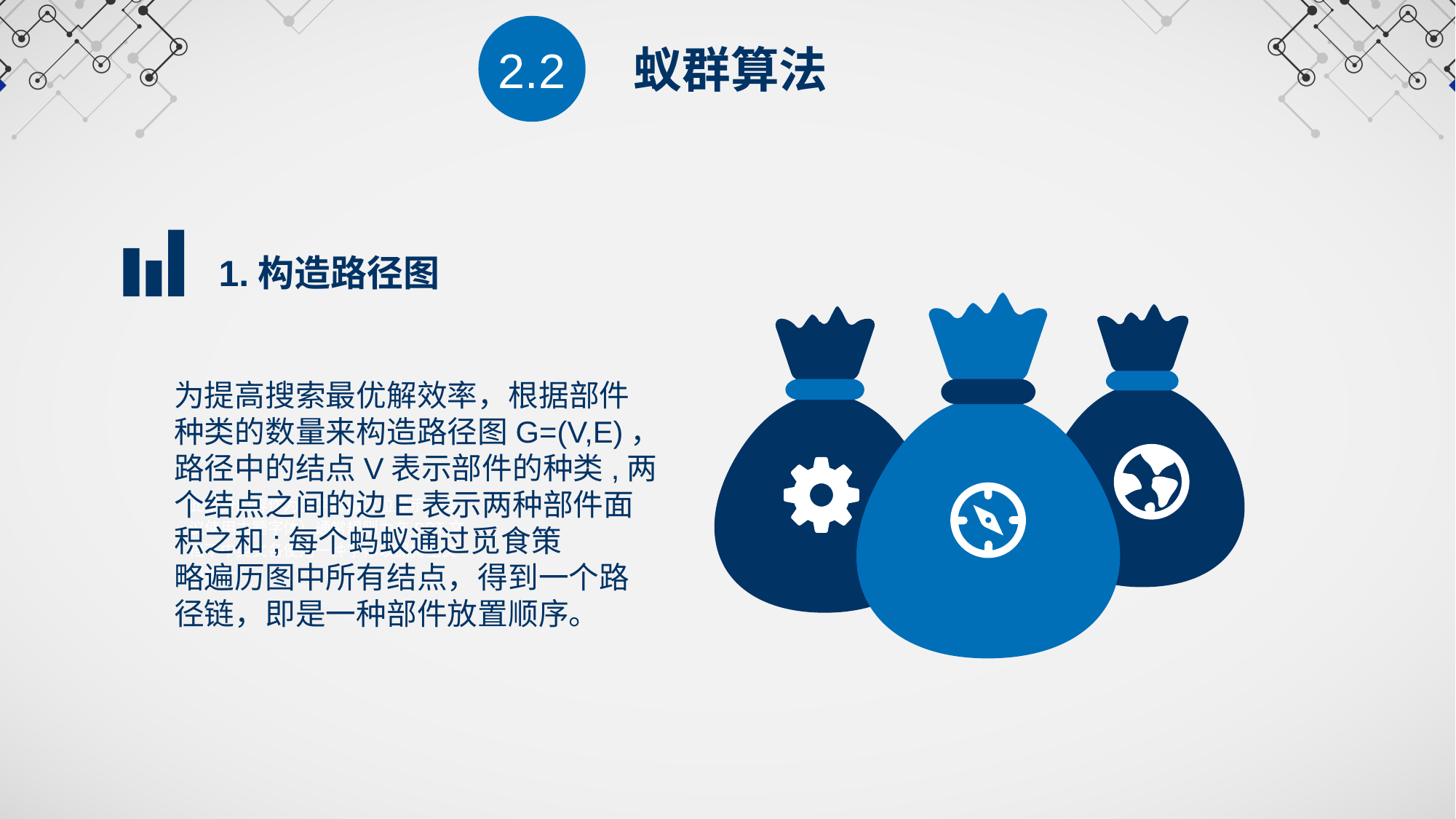

2.2
蚁群算法

此部分内容作为文字排版占位显示（建议使用主题字体）通常规则为在PPT文档下中英文各使用一种字体以保持全文档统一
1.构造路径图

为提高搜索最优解效率，根据部件
种类的数量来构造路径图G=(V,E)，
路径中的结点V表示部件的种类,两
个结点之间的边E表示两种部件面
积之和;每个蚂蚁通过觅食策
略遍历图中所有结点，得到一个路
径链，即是一种部件放置顺序。